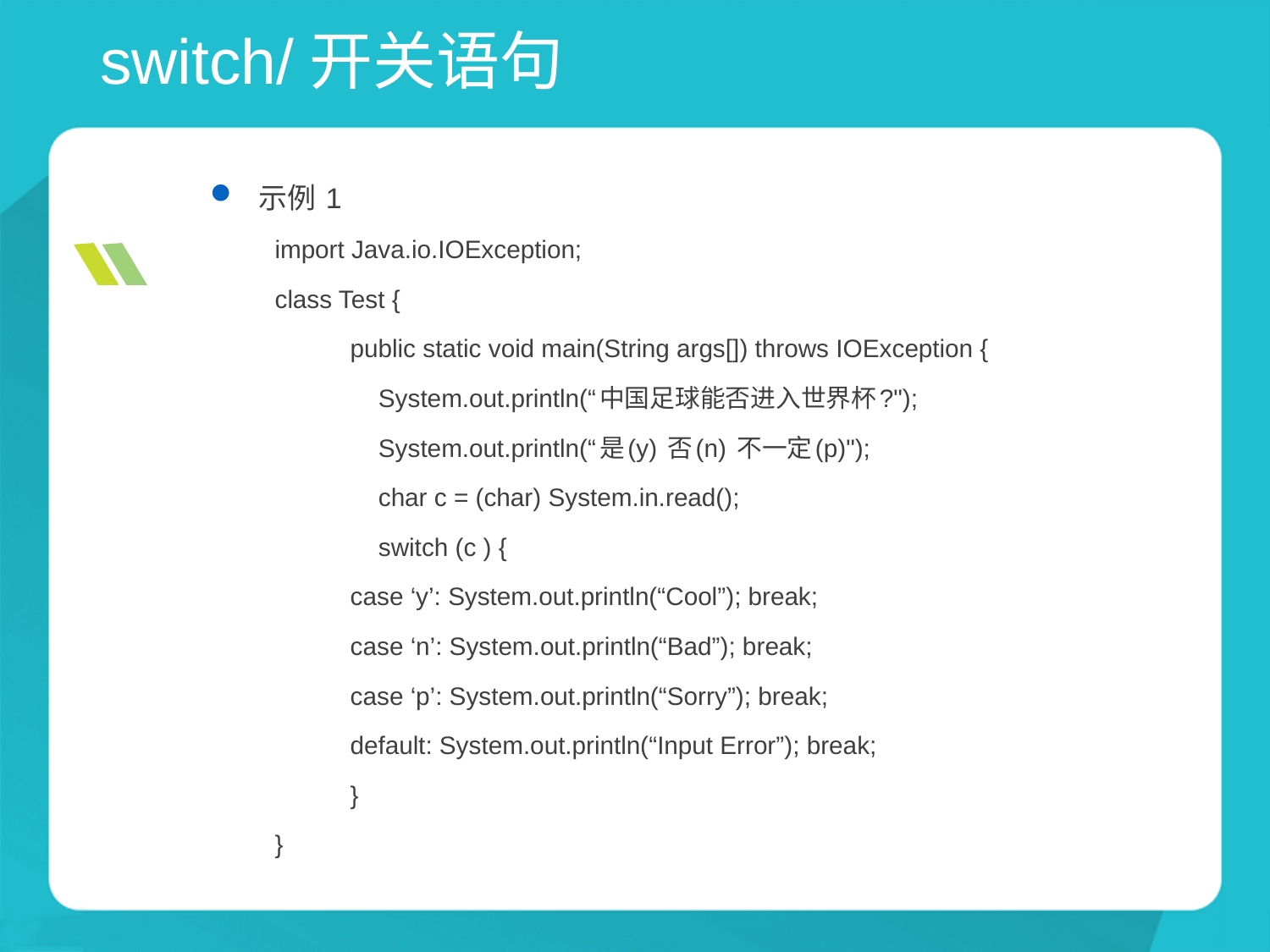

# switch/开关语句
示例 1
import Java.io.IOException;
class Test {
	public static void main(String args[]) throws IOException {
	    System.out.println(“中国足球能否进入世界杯?");
	    System.out.println(“是(y) 否(n) 不一定(p)");
	    char c = (char) System.in.read();
	    switch (c ) {
		case ‘y’: System.out.println(“Cool”); break;
		case ‘n’: System.out.println(“Bad”); break;
		case ‘p’: System.out.println(“Sorry”); break;
		default: System.out.println(“Input Error”); break;
	}
}